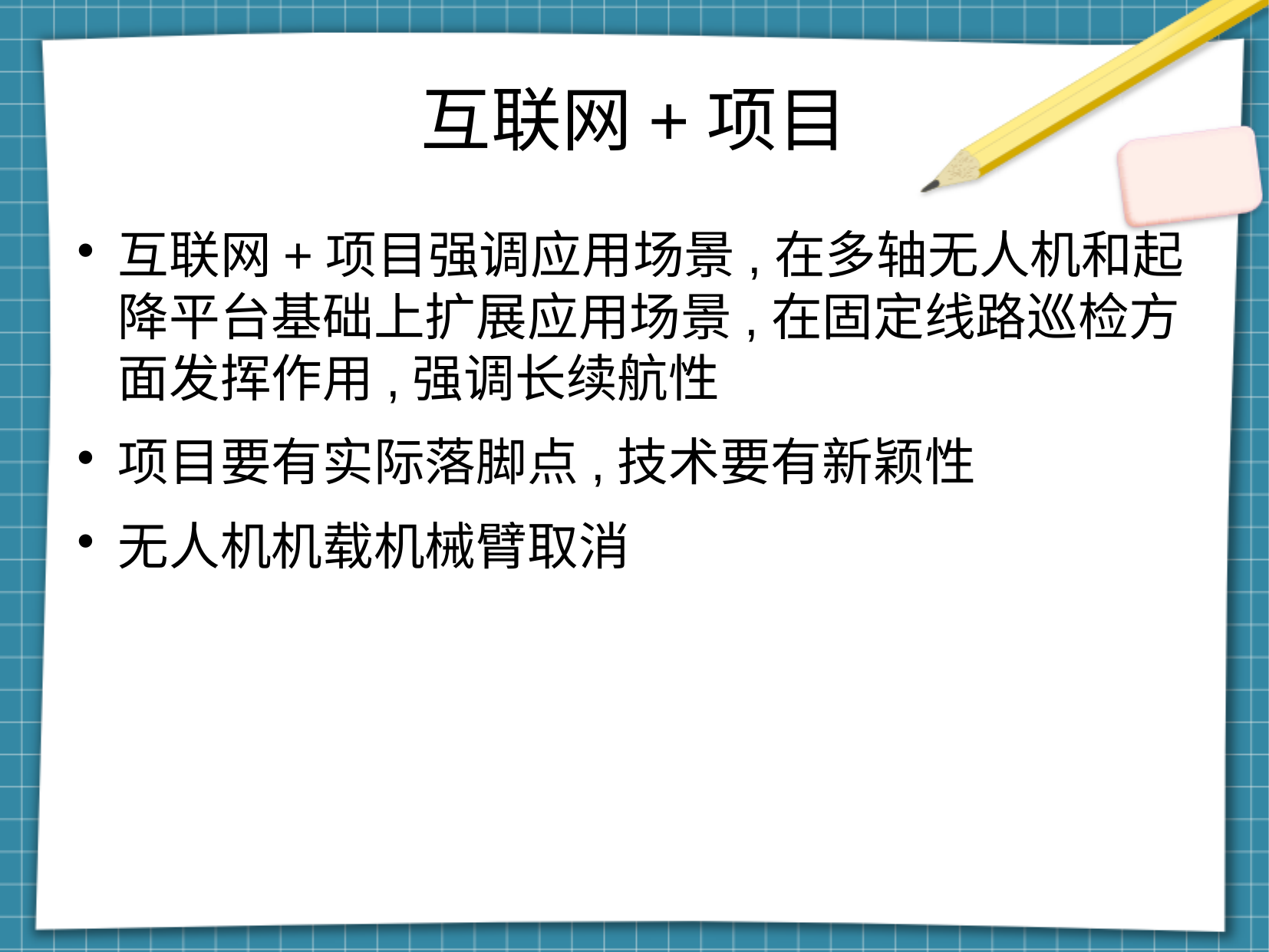

互联网+项目
互联网+项目强调应用场景,在多轴无人机和起降平台基础上扩展应用场景,在固定线路巡检方面发挥作用,强调长续航性
项目要有实际落脚点,技术要有新颖性
无人机机载机械臂取消